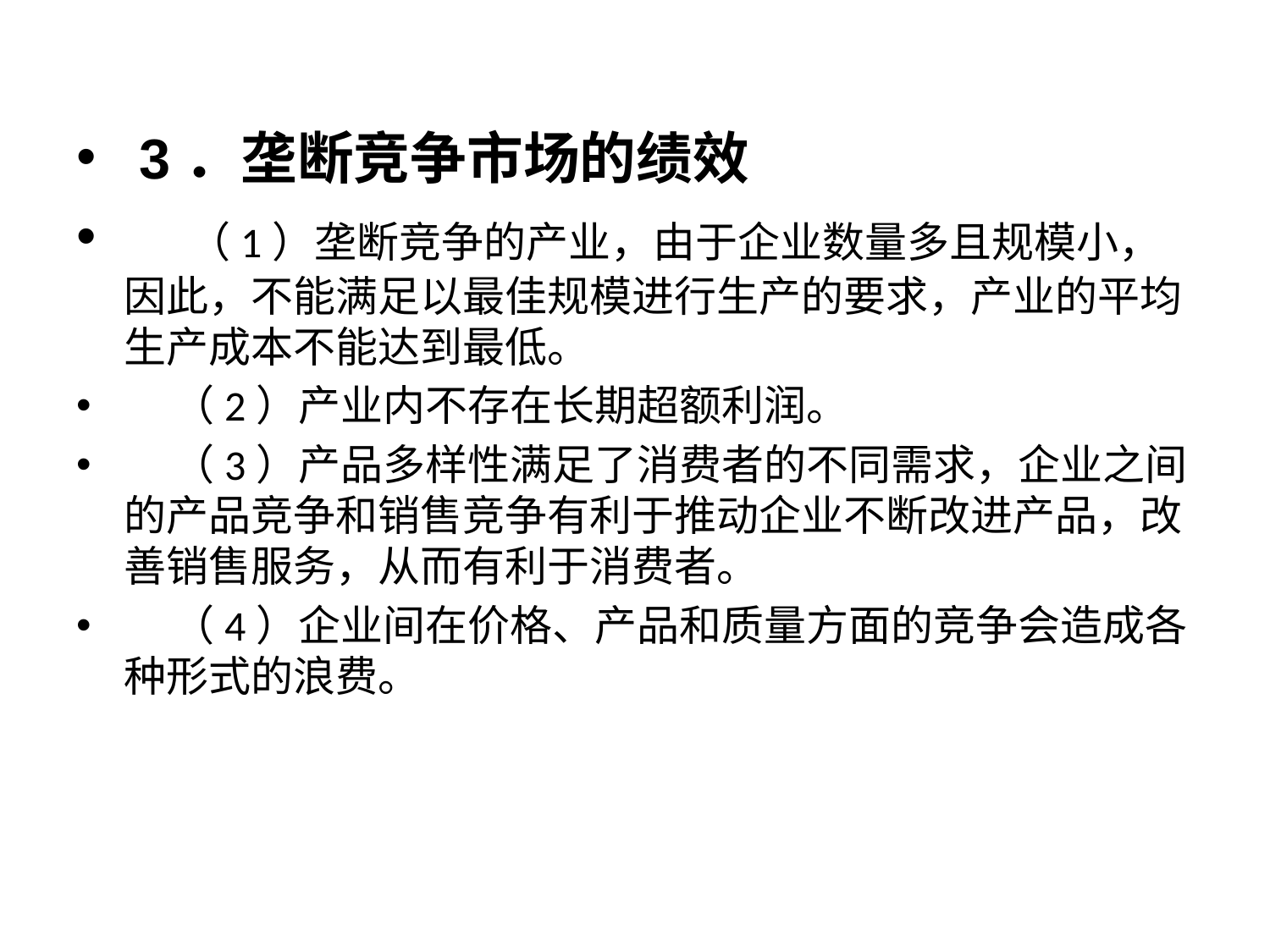

#
 3．垄断竞争市场的绩效
    （1）垄断竞争的产业，由于企业数量多且规模小，因此，不能满足以最佳规模进行生产的要求，产业的平均生产成本不能达到最低。
    （2）产业内不存在长期超额利润。
    （3）产品多样性满足了消费者的不同需求，企业之间的产品竞争和销售竞争有利于推动企业不断改进产品，改善销售服务，从而有利于消费者。
    （4）企业间在价格、产品和质量方面的竞争会造成各种形式的浪费。